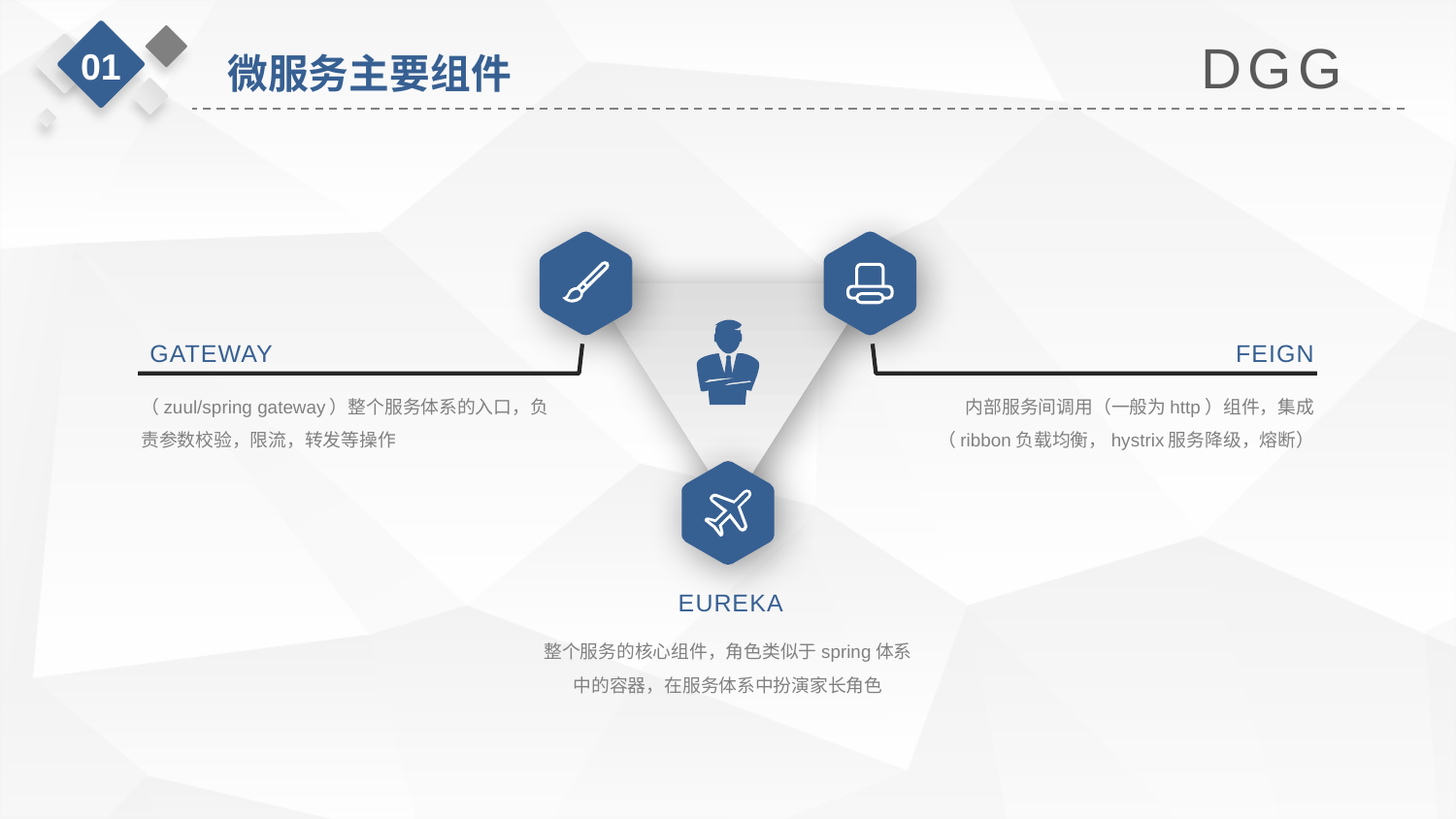

DGG

01

微服务主要组件

GATEWAY
FEIGN

（zuul/spring gateway）整个服务体系的入口，负责参数校验，限流，转发等操作
内部服务间调用（一般为http）组件，集成（ribbon负载均衡，hystrix服务降级，熔断）

EUREKA
整个服务的核心组件，角色类似于spring体系中的容器，在服务体系中扮演家长角色